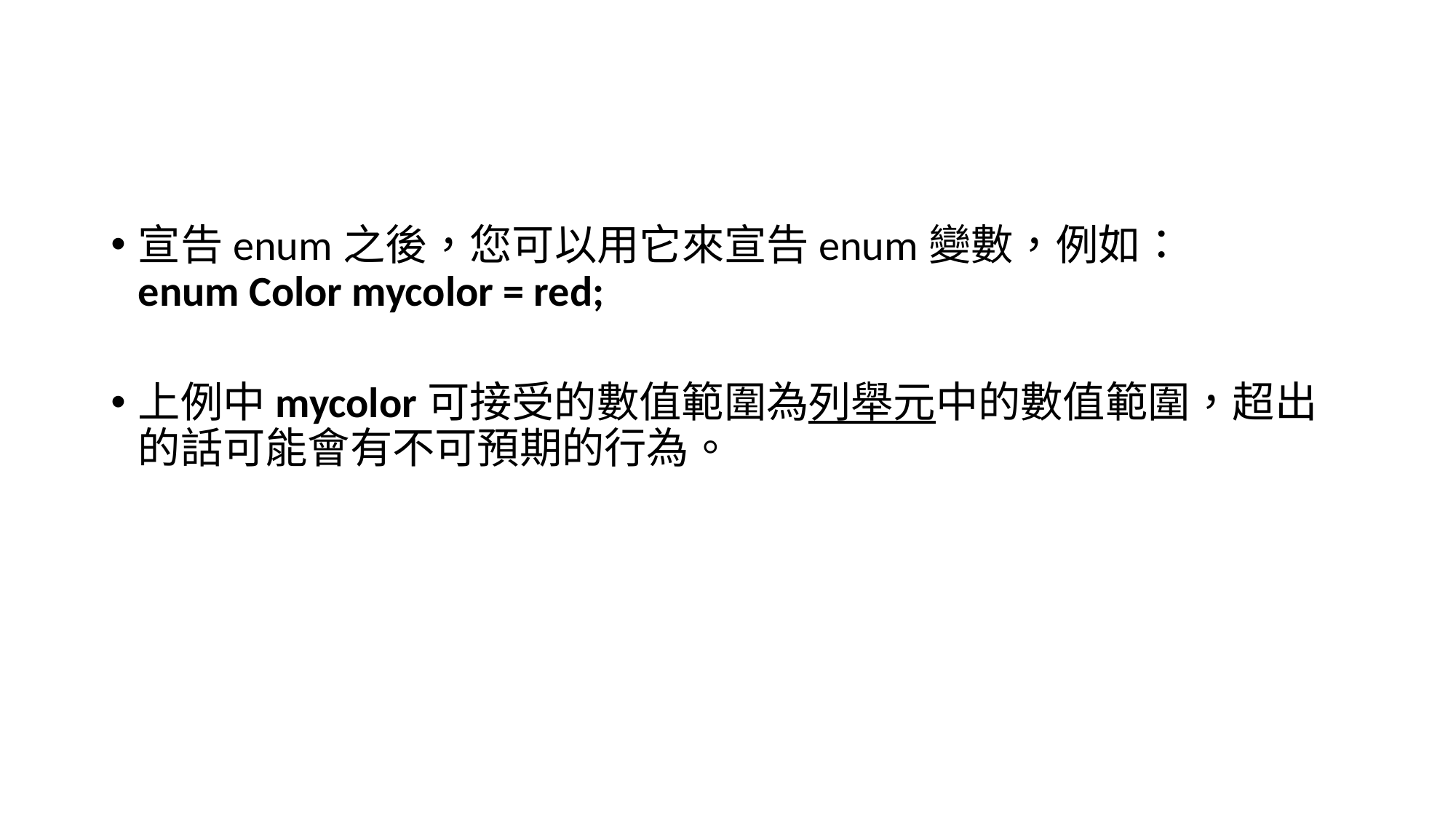

#
宣告enum之後，您可以用它來宣告enum變數，例如：
enum Color mycolor = red;
上例中mycolor可接受的數值範圍為列舉元中的數值範圍，超出的話可能會有不可預期的行為。